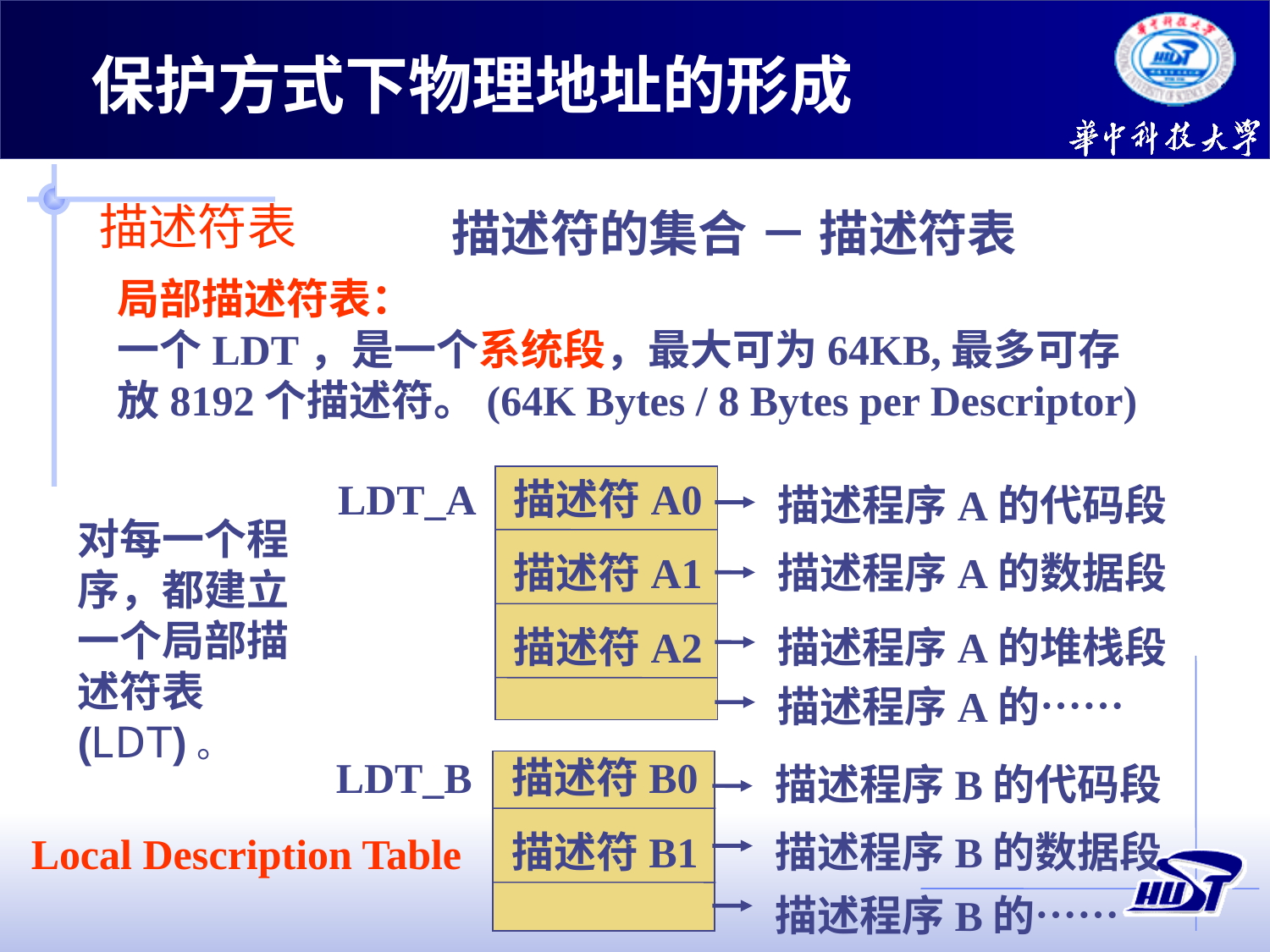

保护方式下物理地址的形成
描述符表
描述符的集合 － 描述符表
局部描述符表：
一个LDT，是一个系统段，最大可为64KB,最多可存放8192个描述符。(64K Bytes / 8 Bytes per Descriptor)
LDT_A

描述符A0
描述程序A的代码段

描述符A1
描述程序A的数据段

描述符A2
描述程序A的堆栈段

描述程序A的……

对每一个程序，都建立一个局部描述符表(LDT)。
LDT_B
描述符B0

描述程序B的代码段

描述符B1
描述程序B的数据段

描述程序B的……

Local Description Table